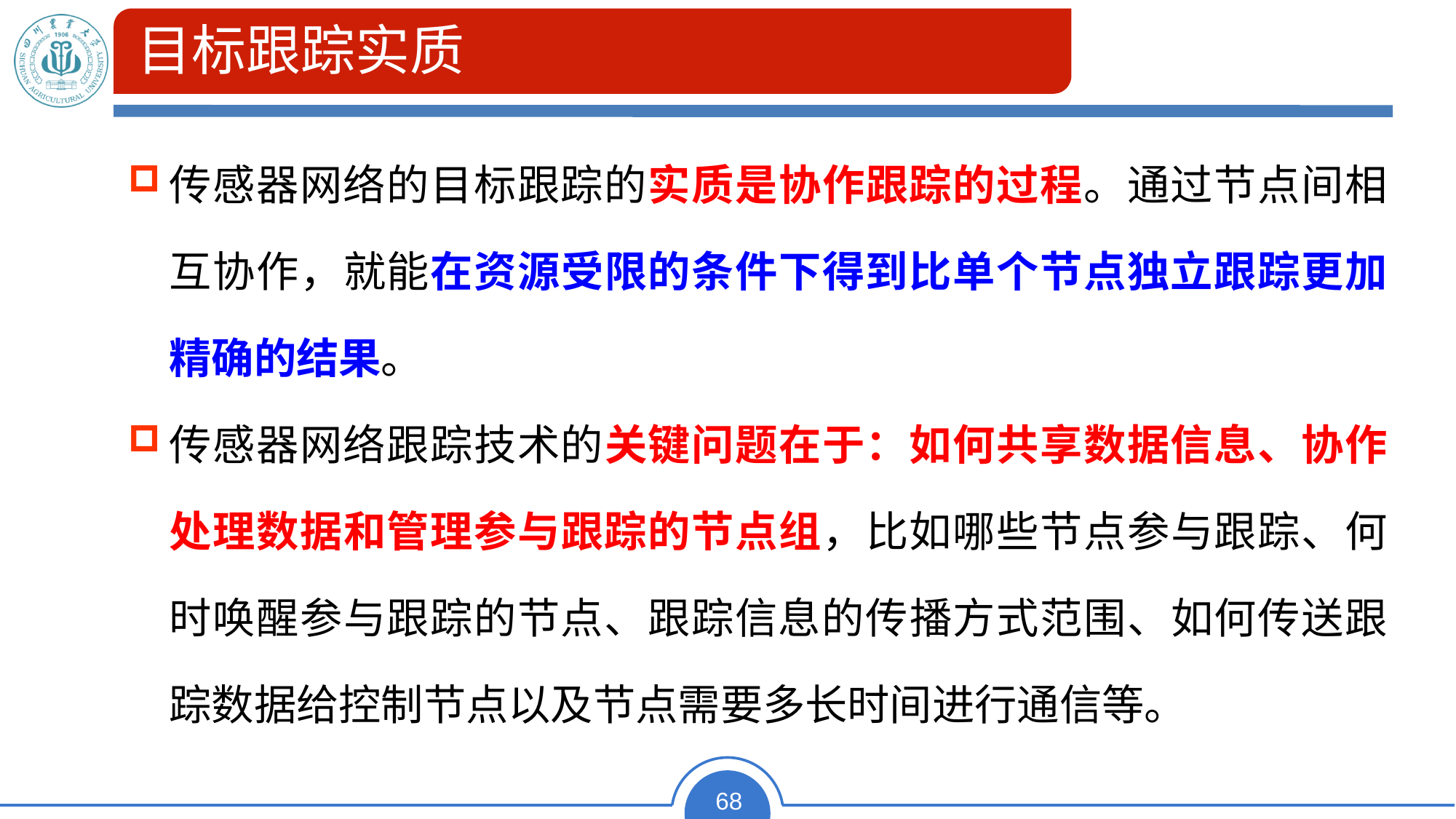

# 目标跟踪实质
传感器网络的目标跟踪的实质是协作跟踪的过程。通过节点间相互协作，就能在资源受限的条件下得到比单个节点独立跟踪更加精确的结果。
传感器网络跟踪技术的关键问题在于：如何共享数据信息、协作处理数据和管理参与跟踪的节点组，比如哪些节点参与跟踪、何时唤醒参与跟踪的节点、跟踪信息的传播方式范围、如何传送跟踪数据给控制节点以及节点需要多长时间进行通信等。